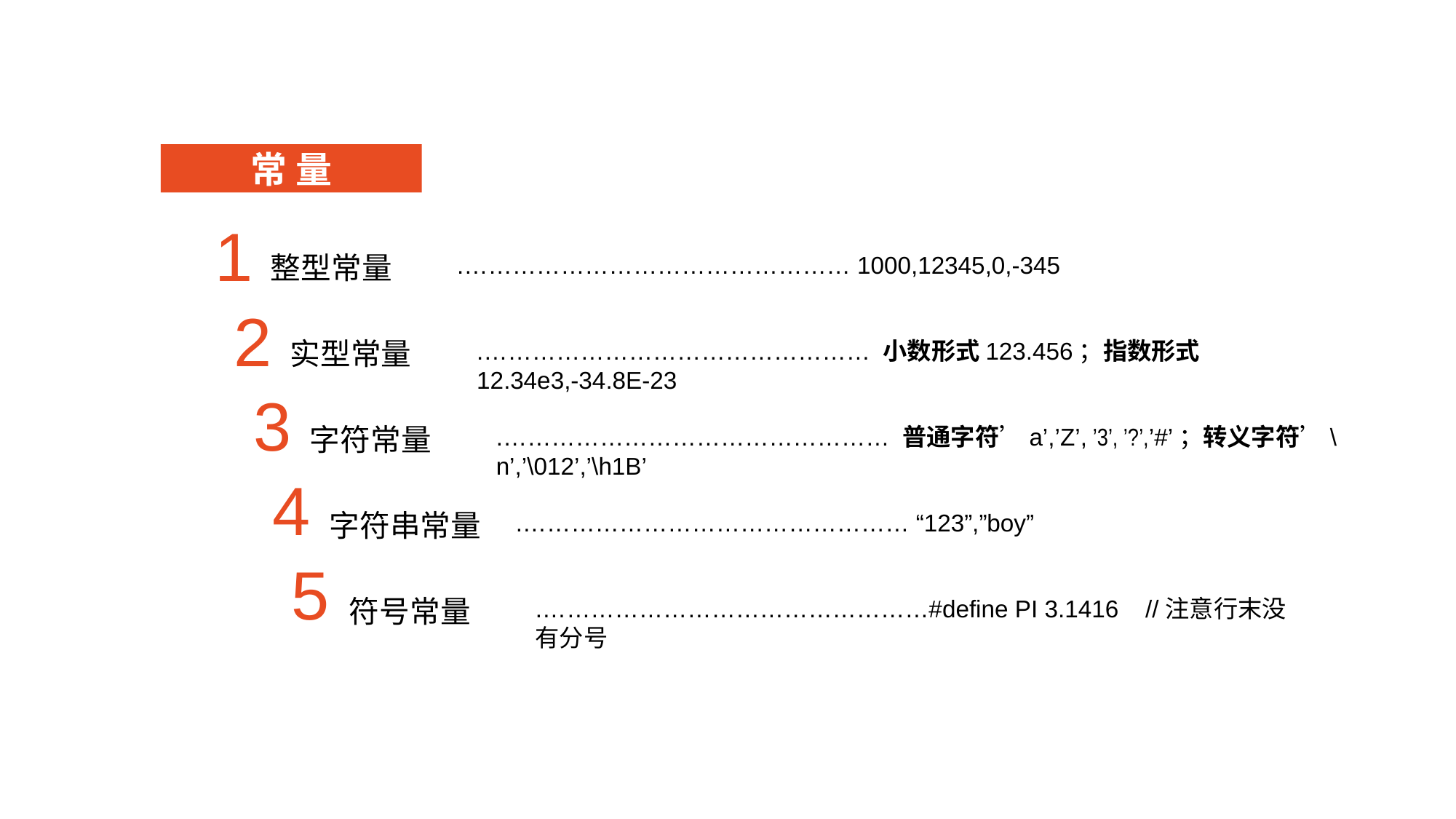

常 量
1
整型常量
.………………………………………… 1000,12345,0,-345
2
实型常量
.………………………………………… 小数形式123.456；指数形式12.34e3,-34.8E-23
3
字符常量
.………………………………………… 普通字符’a’,’Z’, ’3’, ’?’,’#’；转义字符’\n’,’\012’,’\h1B’
4
字符串常量
.………………………………………… “123”,”boy”
5
符号常量
.…………………………………………#define PI 3.1416    //注意行末没有分号